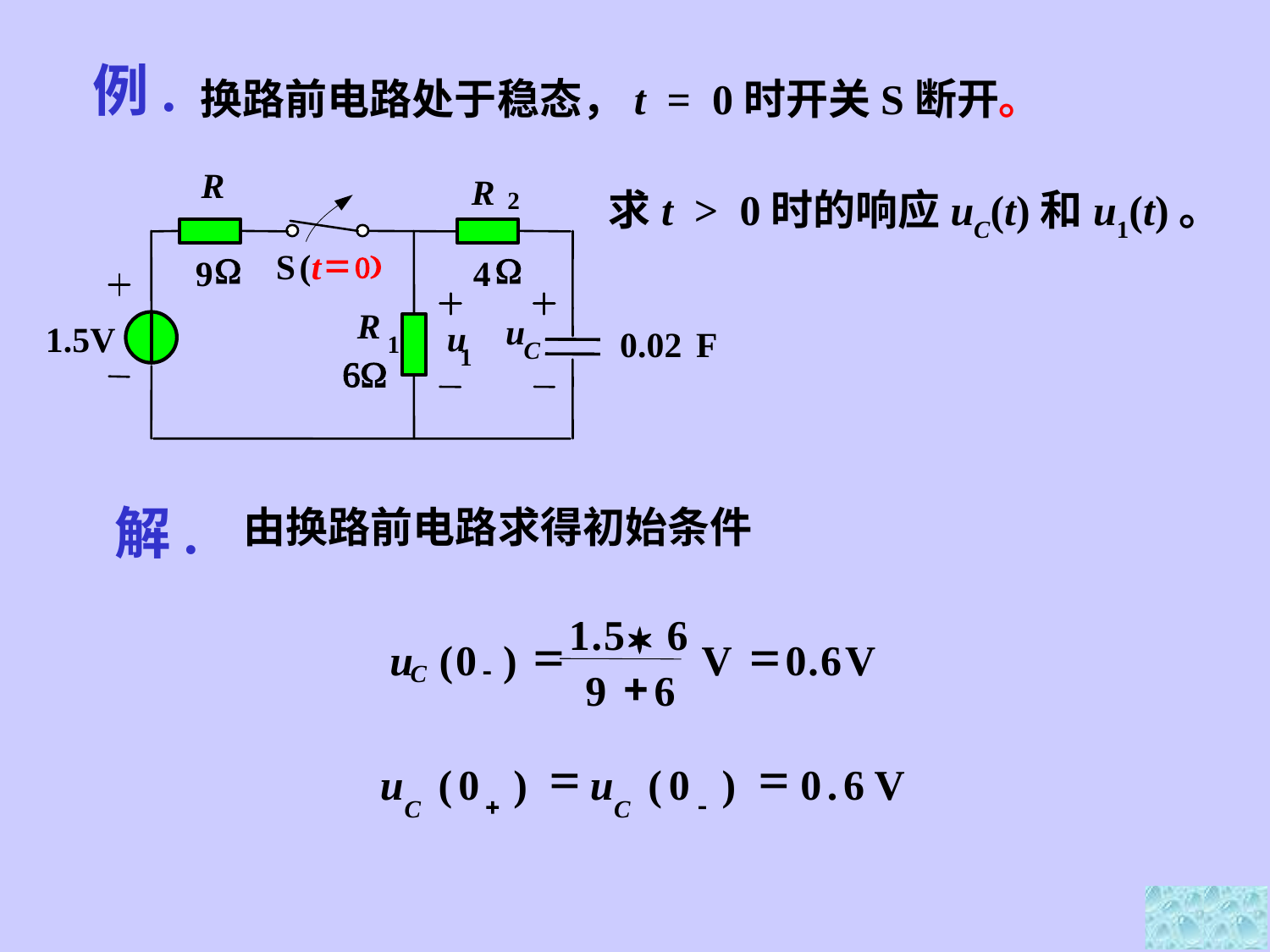

例.
换路前电路处于稳态，t = 0时开关S断开。
R
R
2

=
S
(
t
Ω
0)
Ω
9
4

R

u

u
1.5V
0.02
F
1
C

1
6Ω

求t > 0时的响应uC(t)和u1(t)。

解.
由换路前电路求得初始条件

1
.
5
6
∗
=
=
u
(
0
)
V
0
.
6
V
−
C

+
9
6
=
=

u
(
0
)
u
(
0
)
0
.
6
V
+
−
C
C